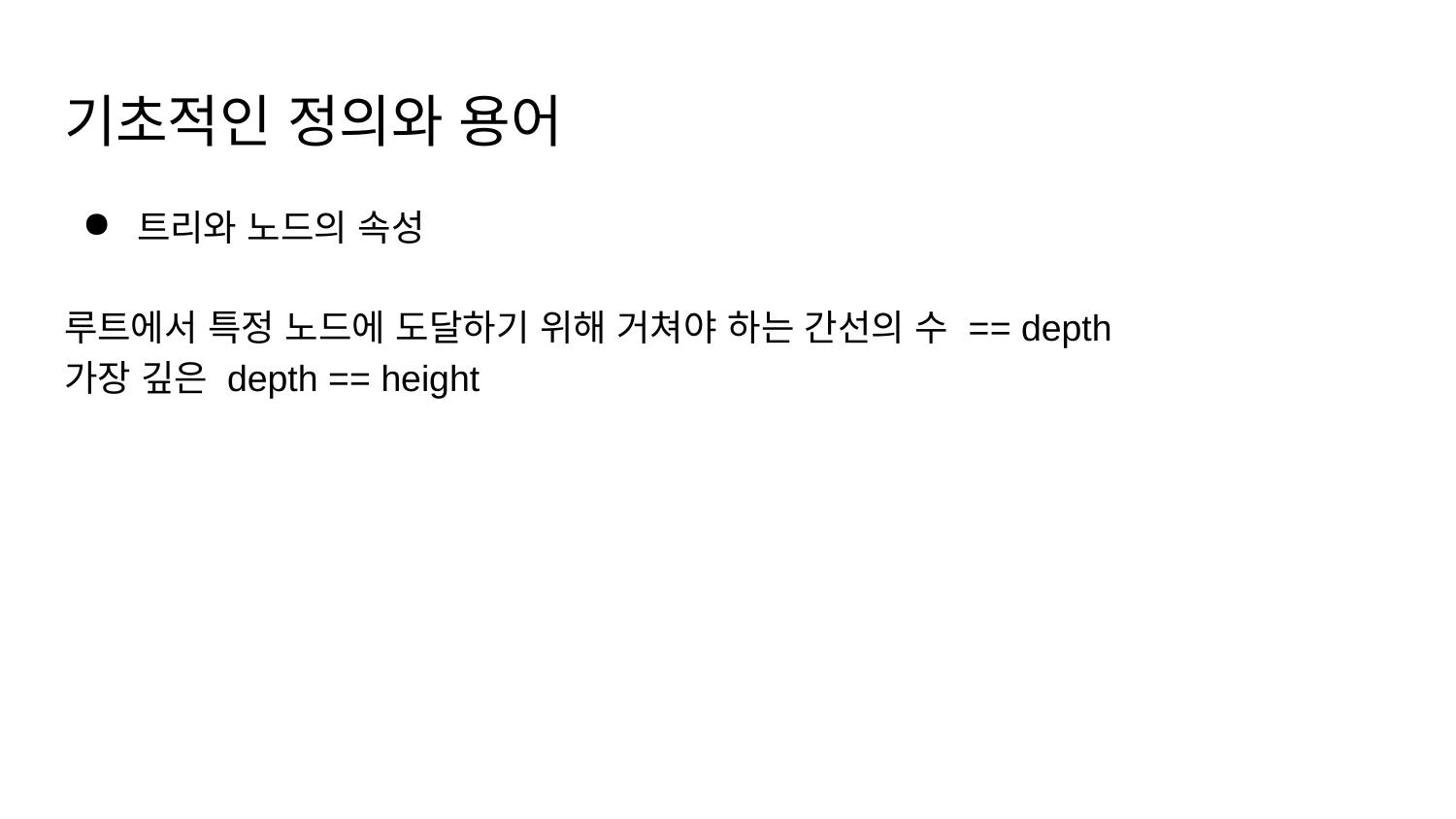

# 기초적인 정의와 용어

트리와 노드의 속성

루트에서 특정 노드에 도달하기 위해 거쳐야 하는 간선의 수 == depth
가장 깊은 depth == height